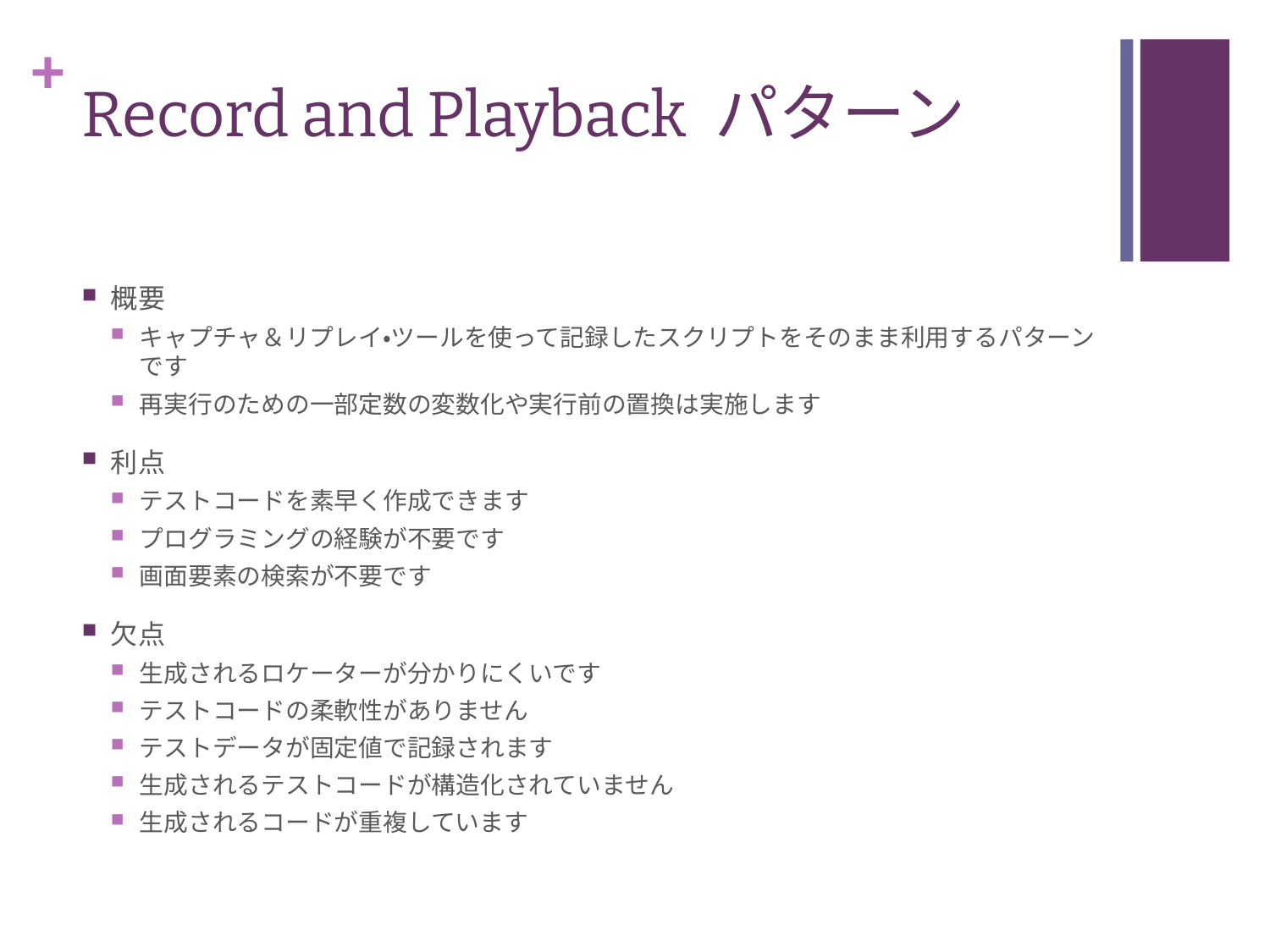

# Record and Playback パターン
概要
キャプチャ＆リプレイ・ツールを使って記録したスクリプトをそのまま利用するパターンです
再実行のための一部定数の変数化や実行前の置換は実施します
利点
テストコードを素早く作成できます
プログラミングの経験が不要です
画面要素の検索が不要です
欠点
生成されるロケーターが分かりにくいです
テストコードの柔軟性がありません
テストデータが固定値で記録されます
生成されるテストコードが構造化されていません
生成されるコードが重複しています